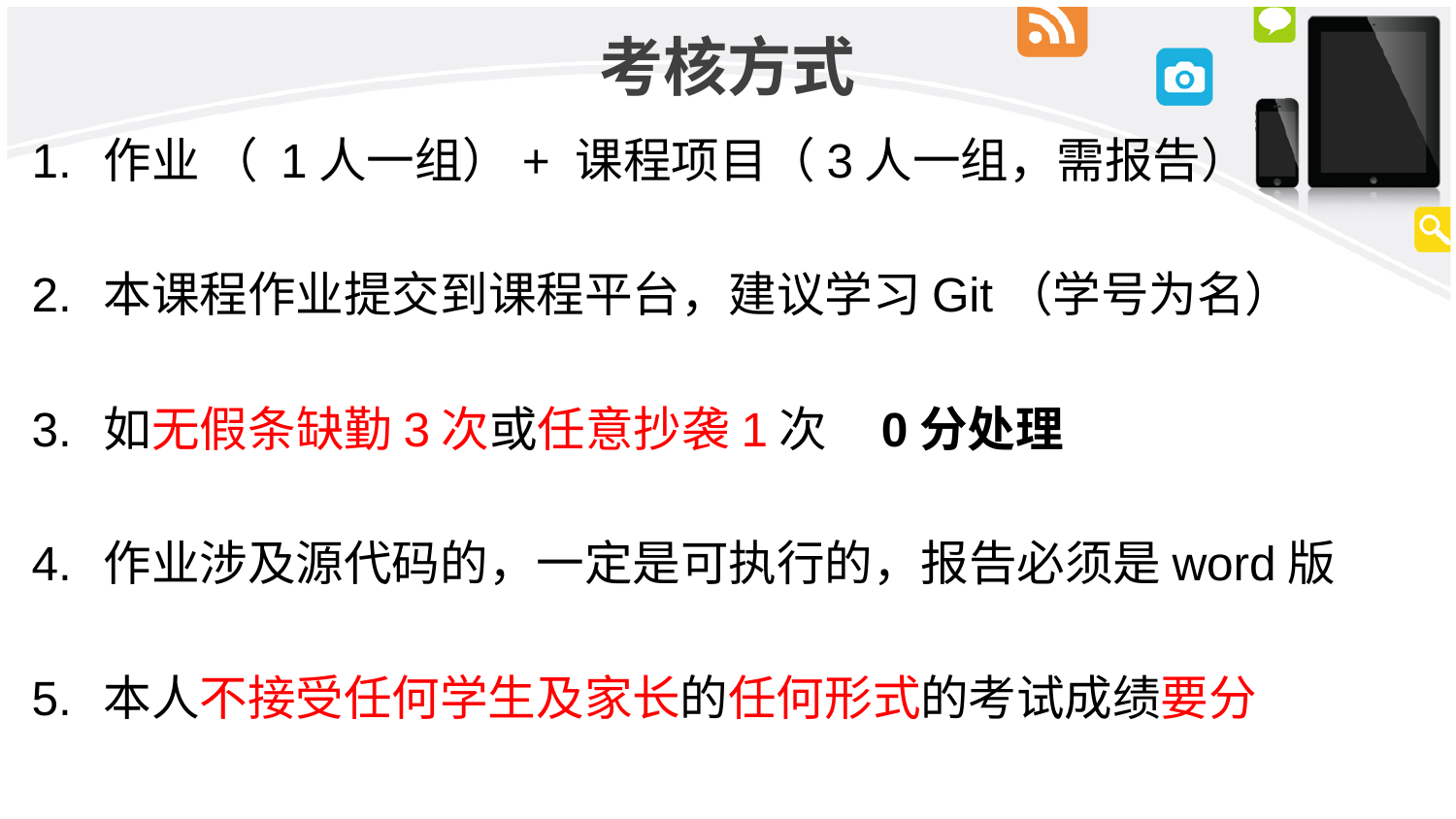

# 考核方式
作业 （ 1人一组）+ 课程项目（3人一组，需报告）

本课程作业提交到课程平台，建议学习Git（学号为名）

如无假条缺勤3次或任意抄袭1次    0分处理

作业涉及源代码的，一定是可执行的，报告必须是word版

本人不接受任何学生及家长的任何形式的考试成绩要分